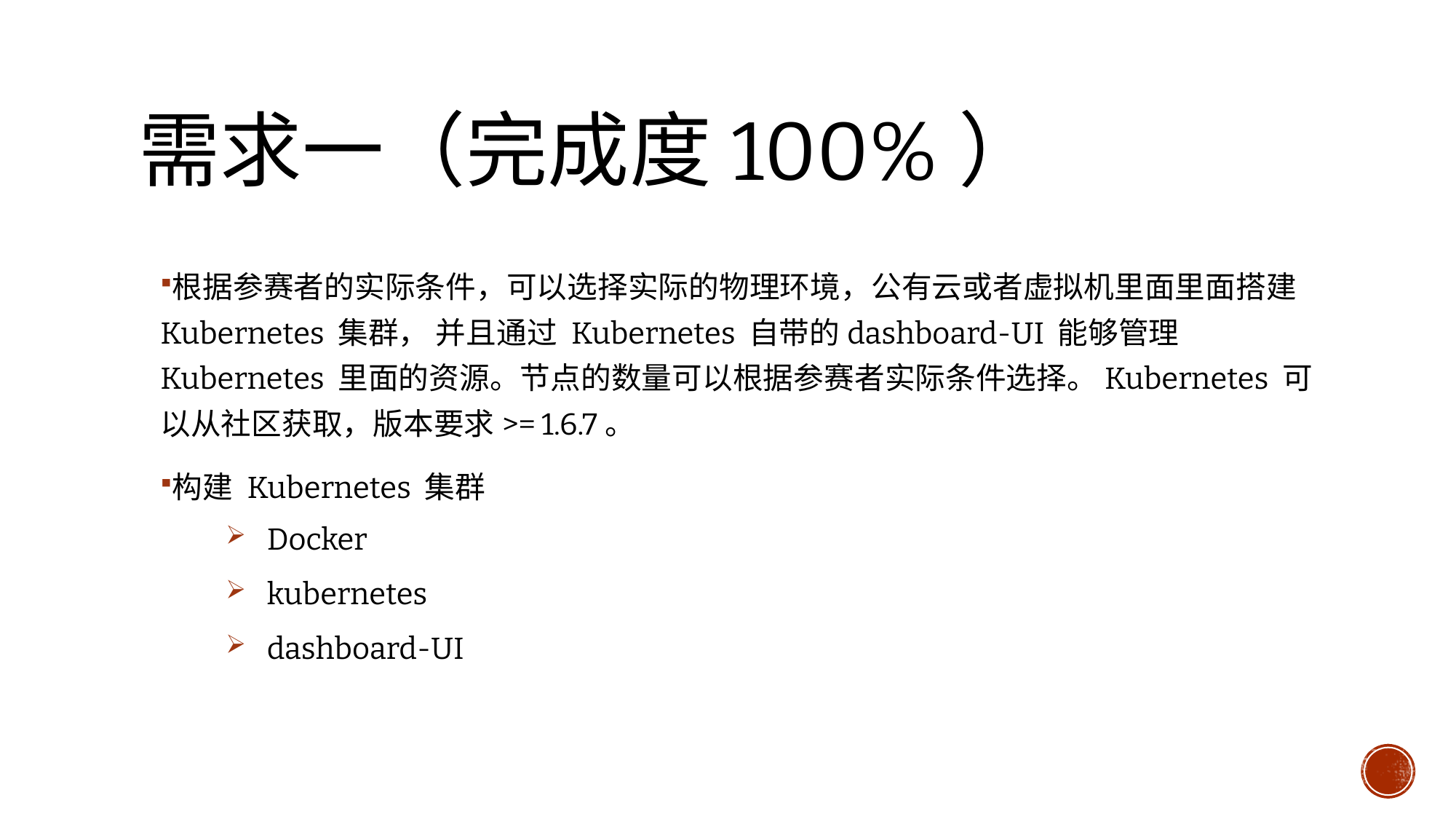

# 需求一（完成度100%）
根据参赛者的实际条件，可以选择实际的物理环境，公有云或者虚拟机里面里面搭建 Kubernetes 集群， 并且通过 Kubernetes 自带的dashboard-UI 能够管理 Kubernetes 里面的资源。节点的数量可以根据参赛者实际条件选择。Kubernetes 可以从社区获取，版本要求>= 1.6.7。
构建 Kubernetes 集群
Docker
kubernetes
dashboard-UI